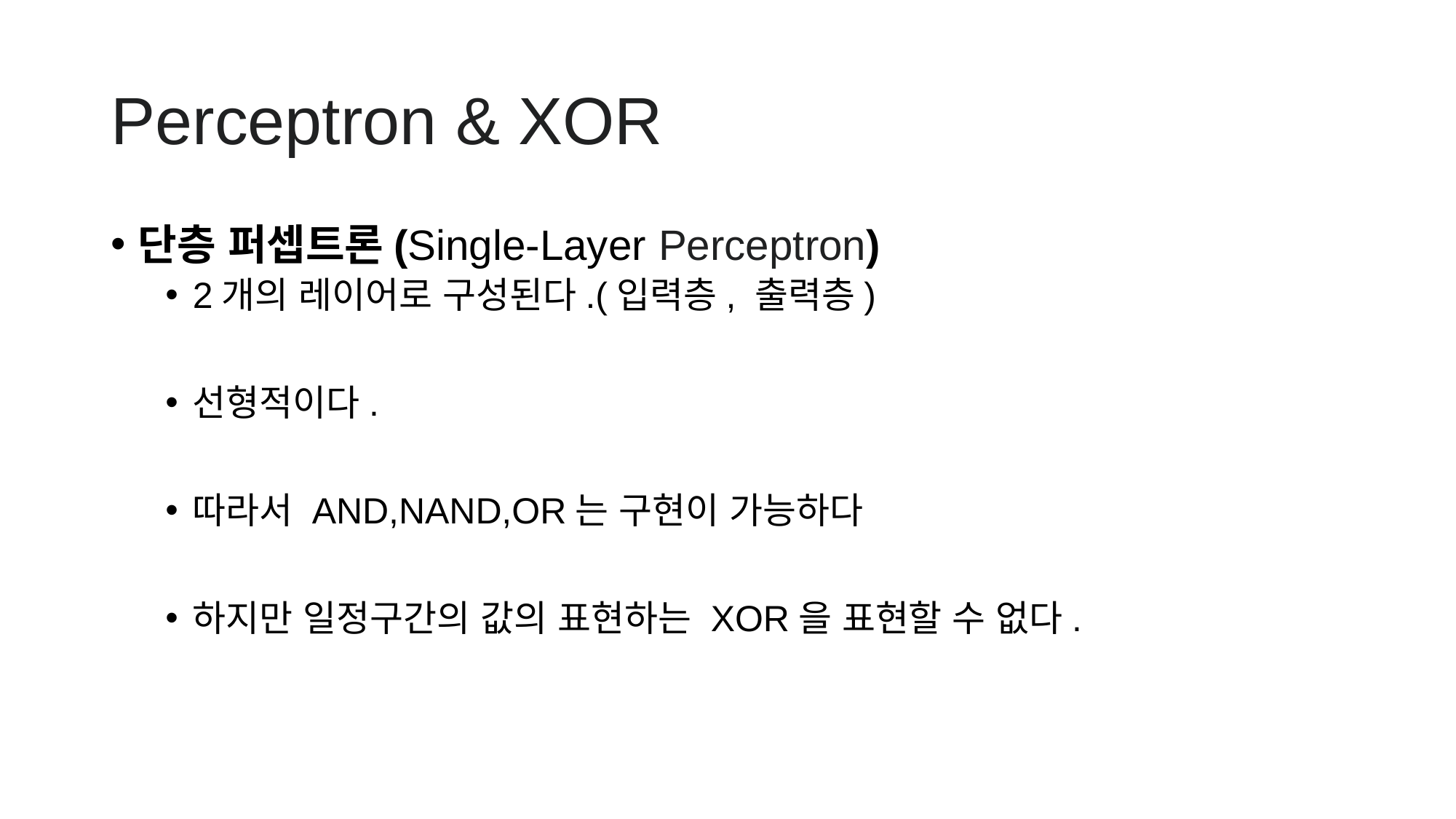

# Perceptron & XOR
단층 퍼셉트론(Single-Layer Perceptron)
2개의 레이어로 구성된다.(입력층, 출력층)

선형적이다.

따라서 AND,NAND,OR는 구현이 가능하다

하지만 일정구간의 값의 표현하는 XOR을 표현할 수 없다.